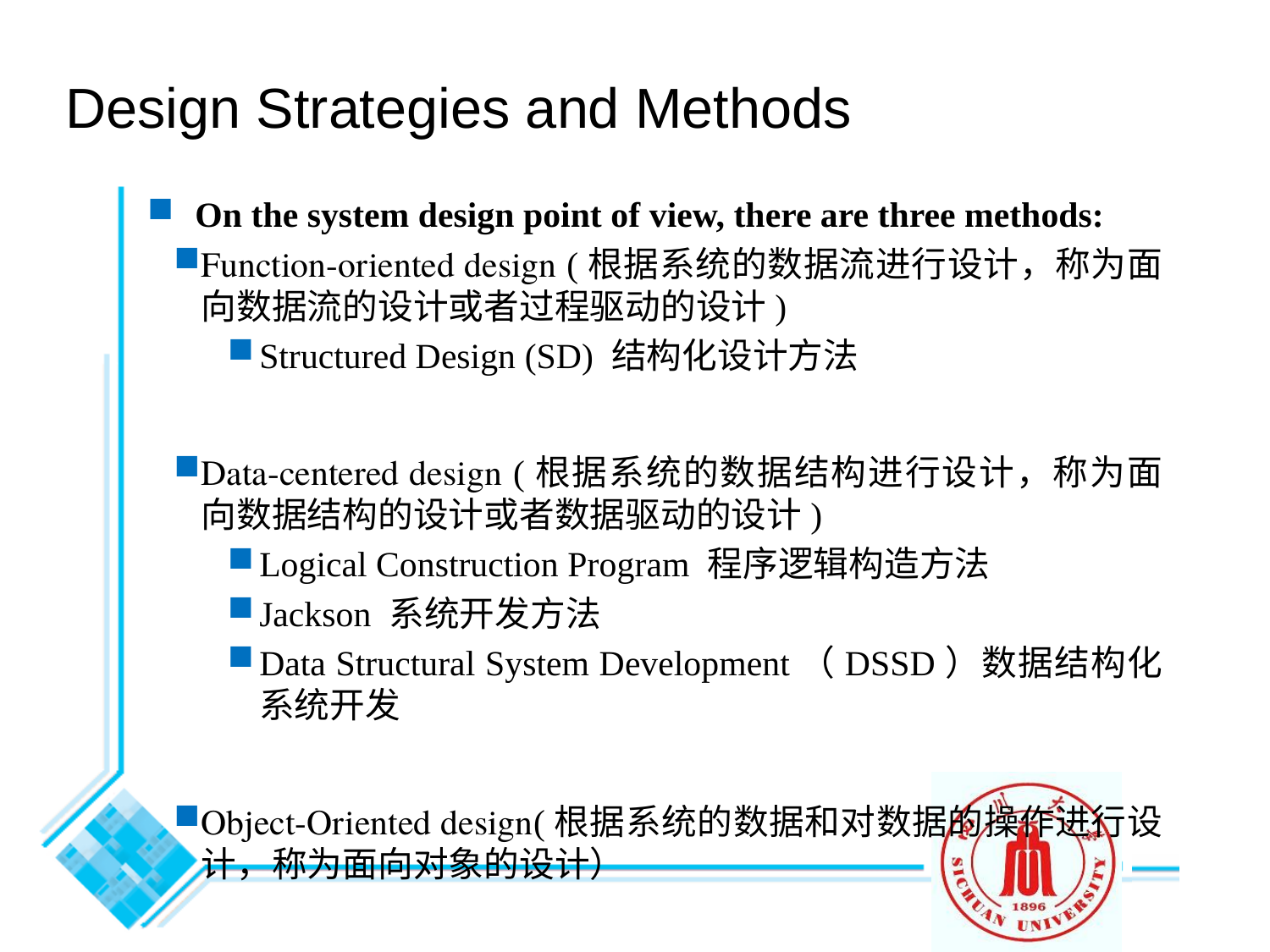

Design Strategies and Methods
On the system design point of view, there are three methods:
Function-oriented design (根据系统的数据流进行设计，称为面向数据流的设计或者过程驱动的设计)
Structured Design (SD) 结构化设计方法

Data-centered design (根据系统的数据结构进行设计，称为面向数据结构的设计或者数据驱动的设计)
Logical Construction Program 程序逻辑构造方法
Jackson 系统开发方法
Data Structural System Development（DSSD）数据结构化系统开发

Object-Oriented design(根据系统的数据和对数据的操作进行设计，称为面向对象的设计）